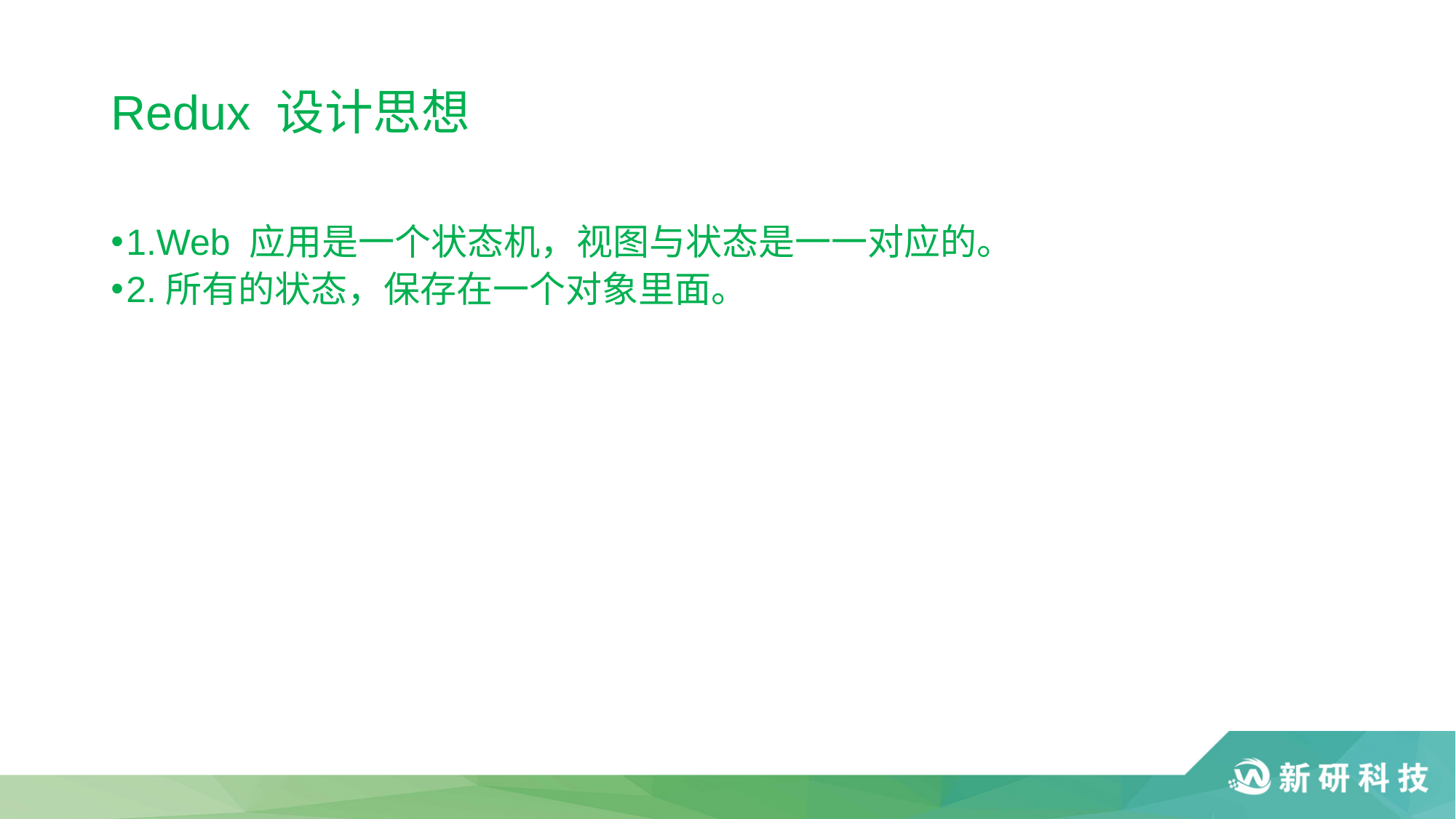

# Redux 设计思想
1.Web 应用是一个状态机，视图与状态是一一对应的。
2.所有的状态，保存在一个对象里面。